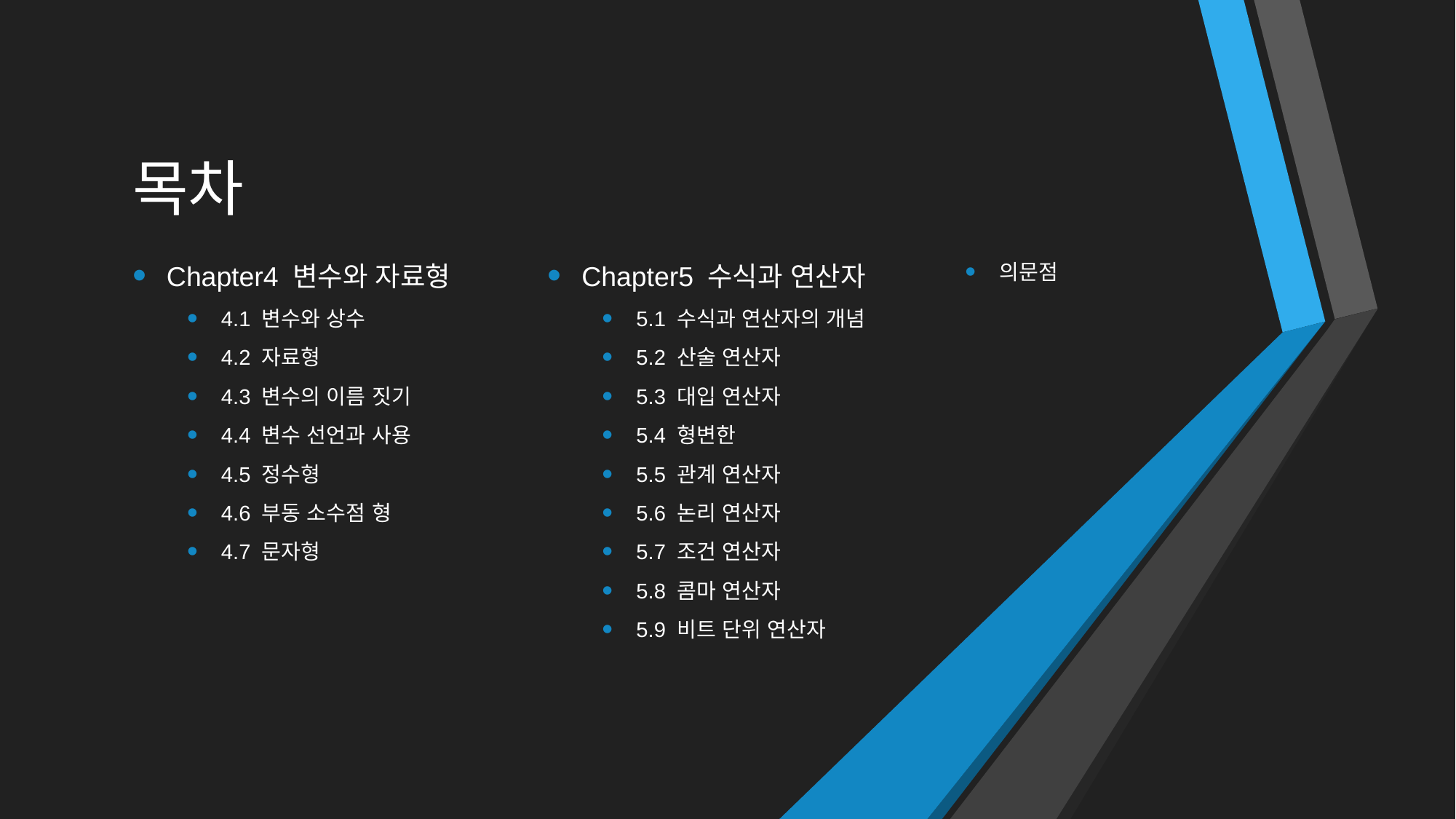

# 목차
Chapter5 수식과 연산자
5.1 수식과 연산자의 개념
5.2 산술 연산자
5.3 대입 연산자
5.4 형변한
5.5 관계 연산자
5.6 논리 연산자
5.7 조건 연산자
5.8 콤마 연산자
5.9 비트 단위 연산자
의문점
Chapter4 변수와 자료형
4.1 변수와 상수
4.2 자료형
4.3 변수의 이름 짓기
4.4 변수 선언과 사용
4.5 정수형
4.6 부동 소수점 형
4.7 문자형